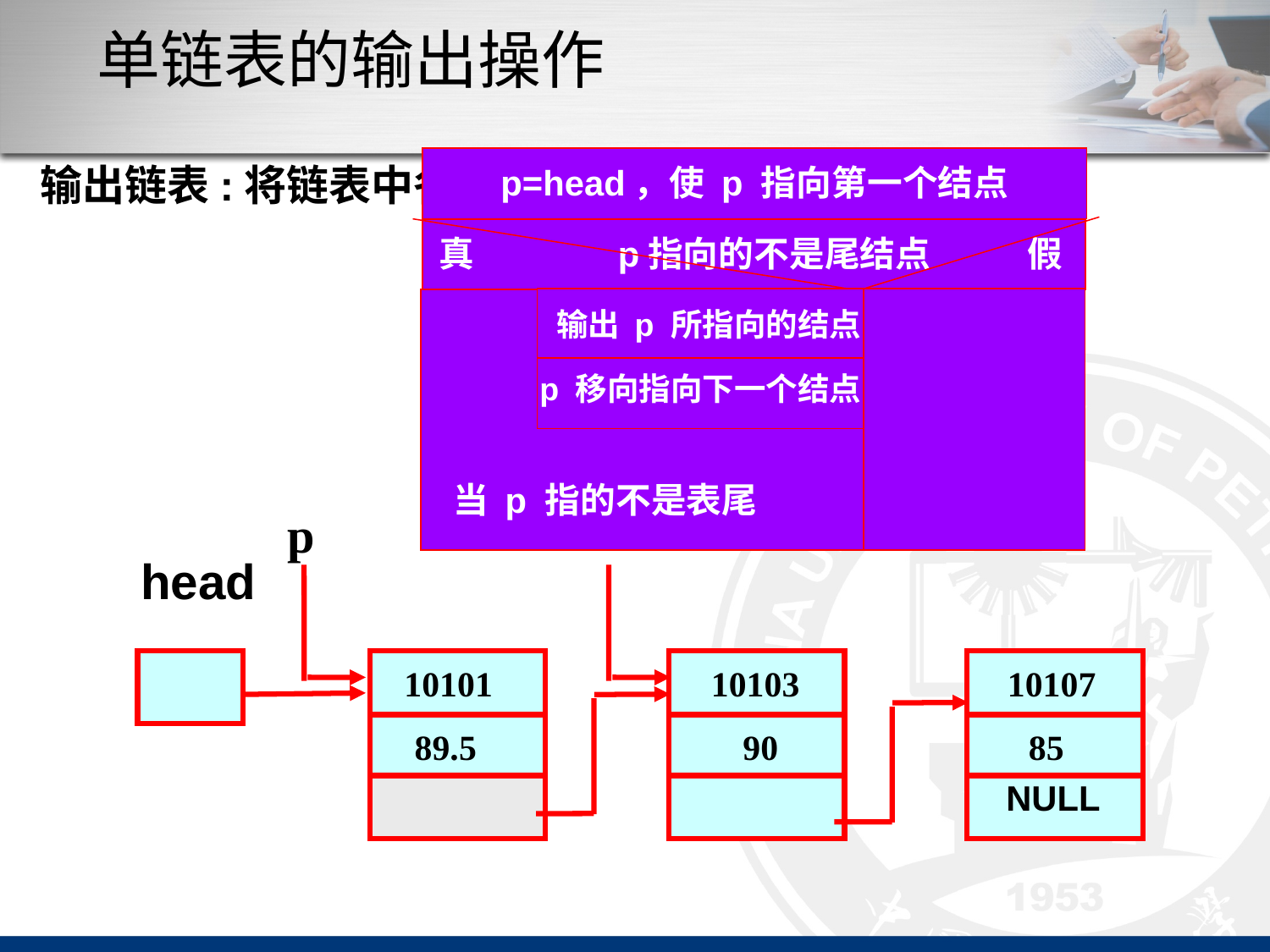

单链表的输出操作
p=head，使 p 指向第一个结点
 真　　        p指向的不是尾结点            假
 输出 p 所指向的结点
p 移向指向下一个结点

   当 p 指的不是表尾

输出链表:将链表中各结点的数据依次输出。
p
head

    NULL
10101
10103
10107
89.5
90
85